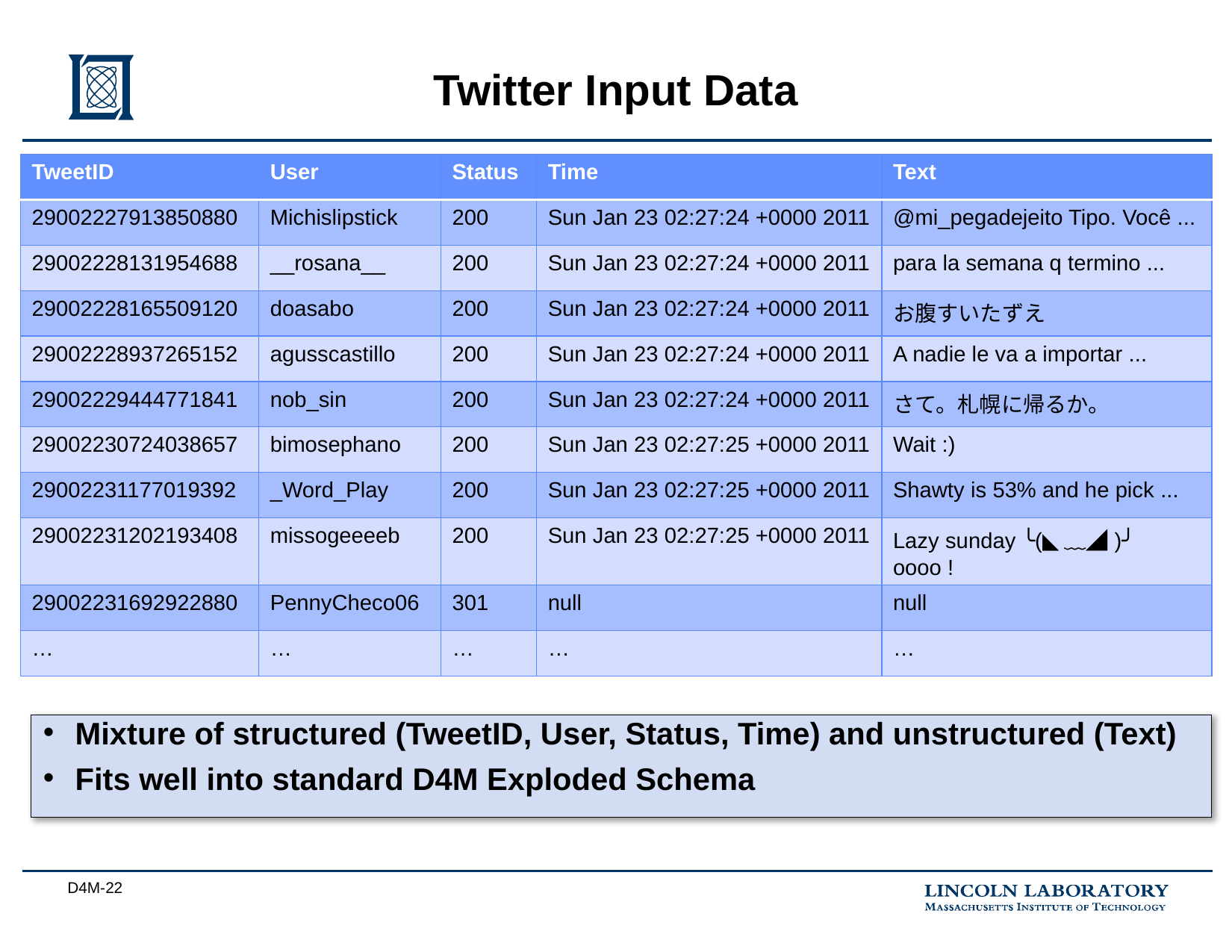

# Twitter Input Data
| TweetID | User | Status | Time | Text |
| --- | --- | --- | --- | --- |
| 29002227913850880 | Michislipstick | 200 | Sun Jan 23 02:27:24 +0000 2011 | @mi\_pegadejeito Tipo. Você ... |
| 29002228131954688 | \_\_rosana\_\_ | 200 | Sun Jan 23 02:27:24 +0000 2011 | para la semana q termino ... |
| 29002228165509120 | doasabo | 200 | Sun Jan 23 02:27:24 +0000 2011 | お腹すいたずえ |
| 29002228937265152 | agusscastillo | 200 | Sun Jan 23 02:27:24 +0000 2011 | A nadie le va a importar ... |
| 29002229444771841 | nob\_sin | 200 | Sun Jan 23 02:27:24 +0000 2011 | さて。札幌に帰るか。 |
| 29002230724038657 | bimosephano | 200 | Sun Jan 23 02:27:25 +0000 2011 | Wait :) |
| 29002231177019392 | \_Word\_Play | 200 | Sun Jan 23 02:27:25 +0000 2011 | Shawty is 53% and he pick ... |
| 29002231202193408 | missogeeeeb | 200 | Sun Jan 23 02:27:25 +0000 2011 | Lazy sunday ╰(◣﹏◢)╯ oooo ! |
| 29002231692922880 | PennyCheco06 | 301 | null | null |
| … | … | … | … | … |
Mixture of structured (TweetID, User, Status, Time) and unstructured (Text)
Fits well into standard D4M Exploded Schema